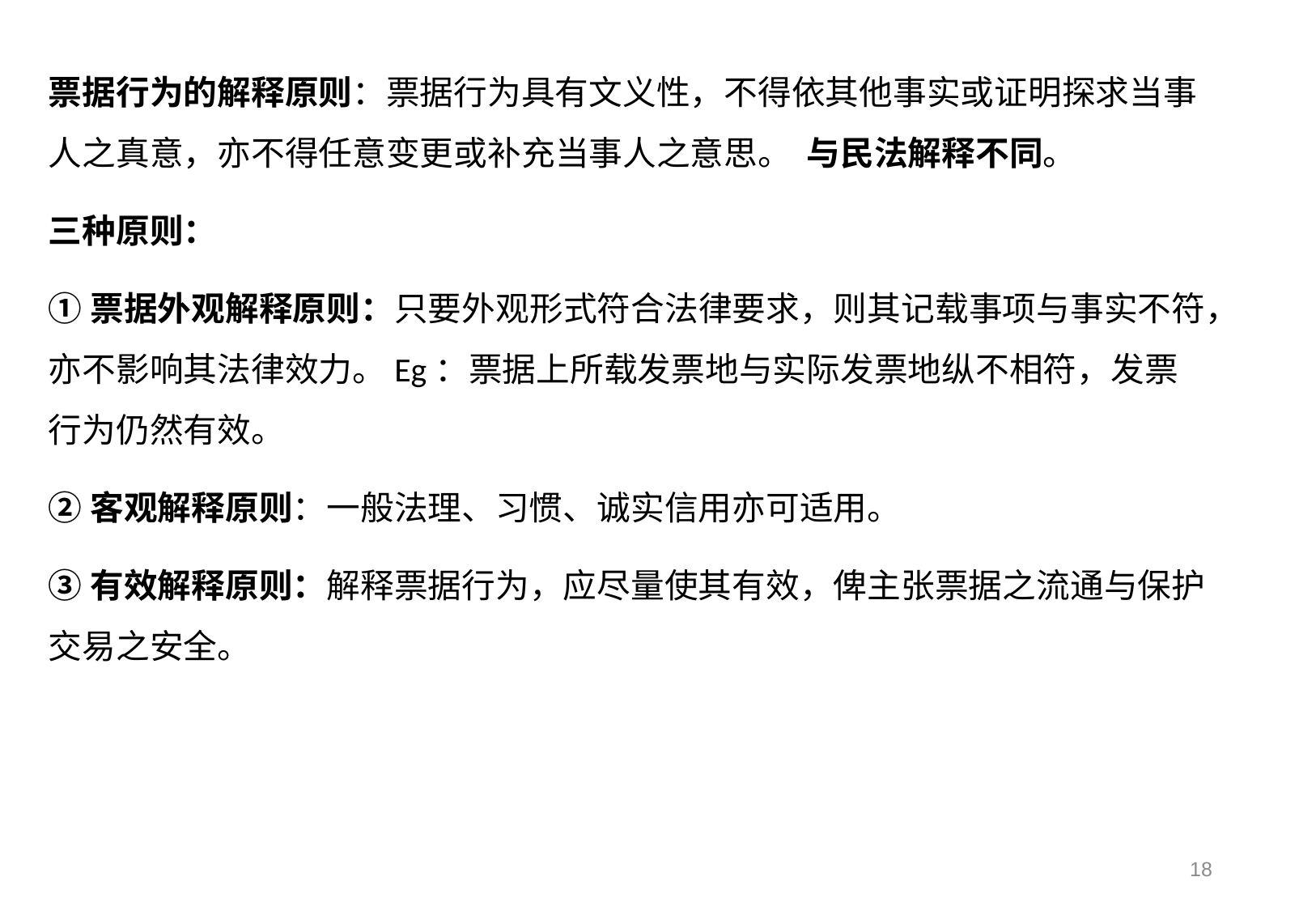

票据行为的解释原则：票据行为具有文义性，不得依其他事实或证明探求当事人之真意，亦不得任意变更或补充当事人之意思。  与民法解释不同。
三种原则：
①票据外观解释原则：只要外观形式符合法律要求，则其记载事项与事实不符，亦不影响其法律效力。Eg：票据上所载发票地与实际发票地纵不相符，发票行为仍然有效。
②客观解释原则：一般法理、习惯、诚实信用亦可适用。
③有效解释原则：解释票据行为，应尽量使其有效，俾主张票据之流通与保护交易之安全。
18